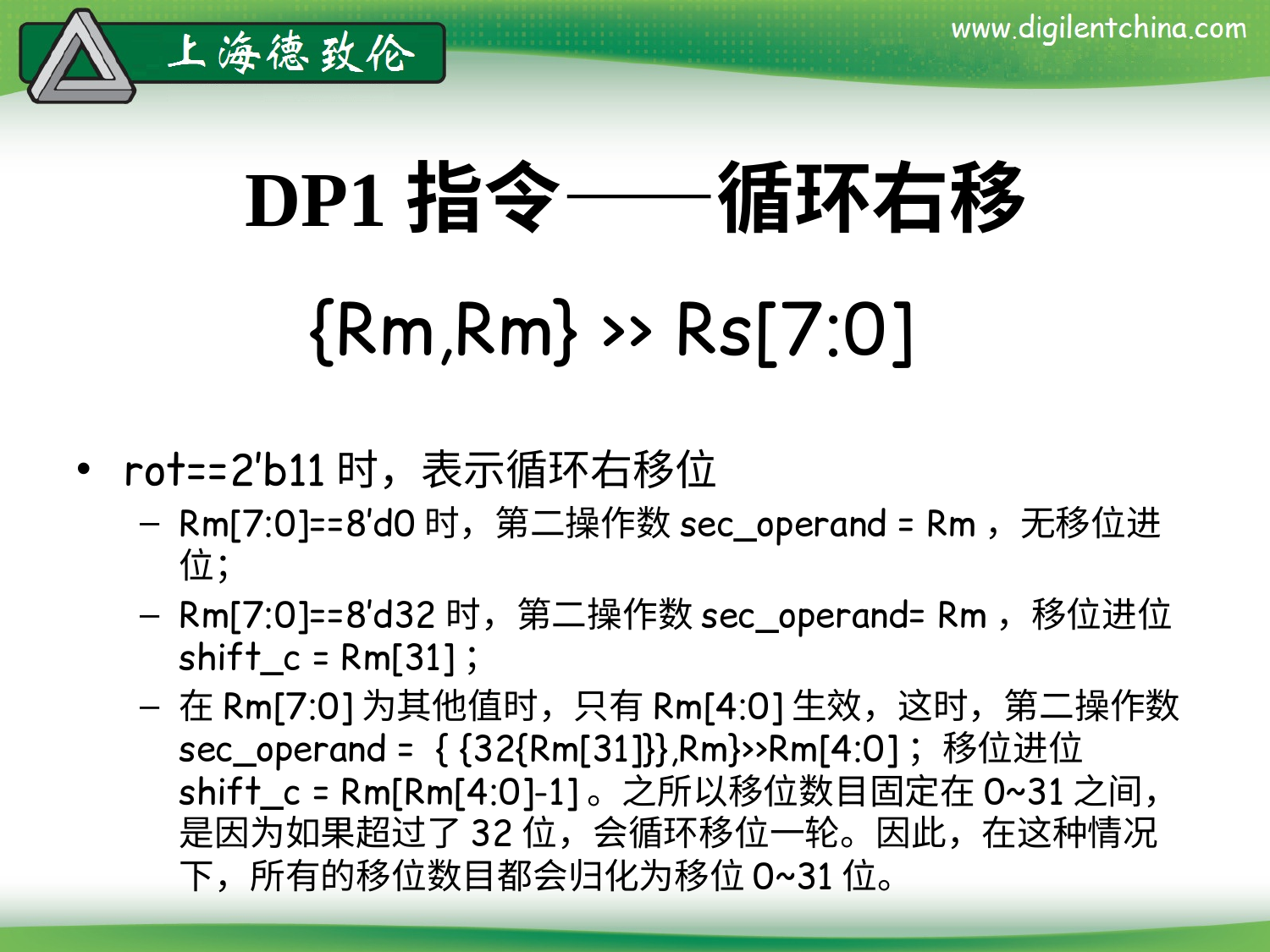

# DP1指令——循环右移
{Rm,Rm} >> Rs[7:0]
rot==2’b11时，表示循环右移位
Rm[7:0]==8’d0时，第二操作数sec_operand = Rm，无移位进位；
Rm[7:0]==8’d32时，第二操作数sec_operand= Rm，移位进位shift_c = Rm[31]；
在Rm[7:0]为其他值时，只有Rm[4:0]生效，这时，第二操作数sec_operand =  { {32{Rm[31]}},Rm}>>Rm[4:0]；移位进位shift_c = Rm[Rm[4:0]-1]。之所以移位数目固定在0~31之间，是因为如果超过了32位，会循环移位一轮。因此，在这种情况下，所有的移位数目都会归化为移位0~31位。